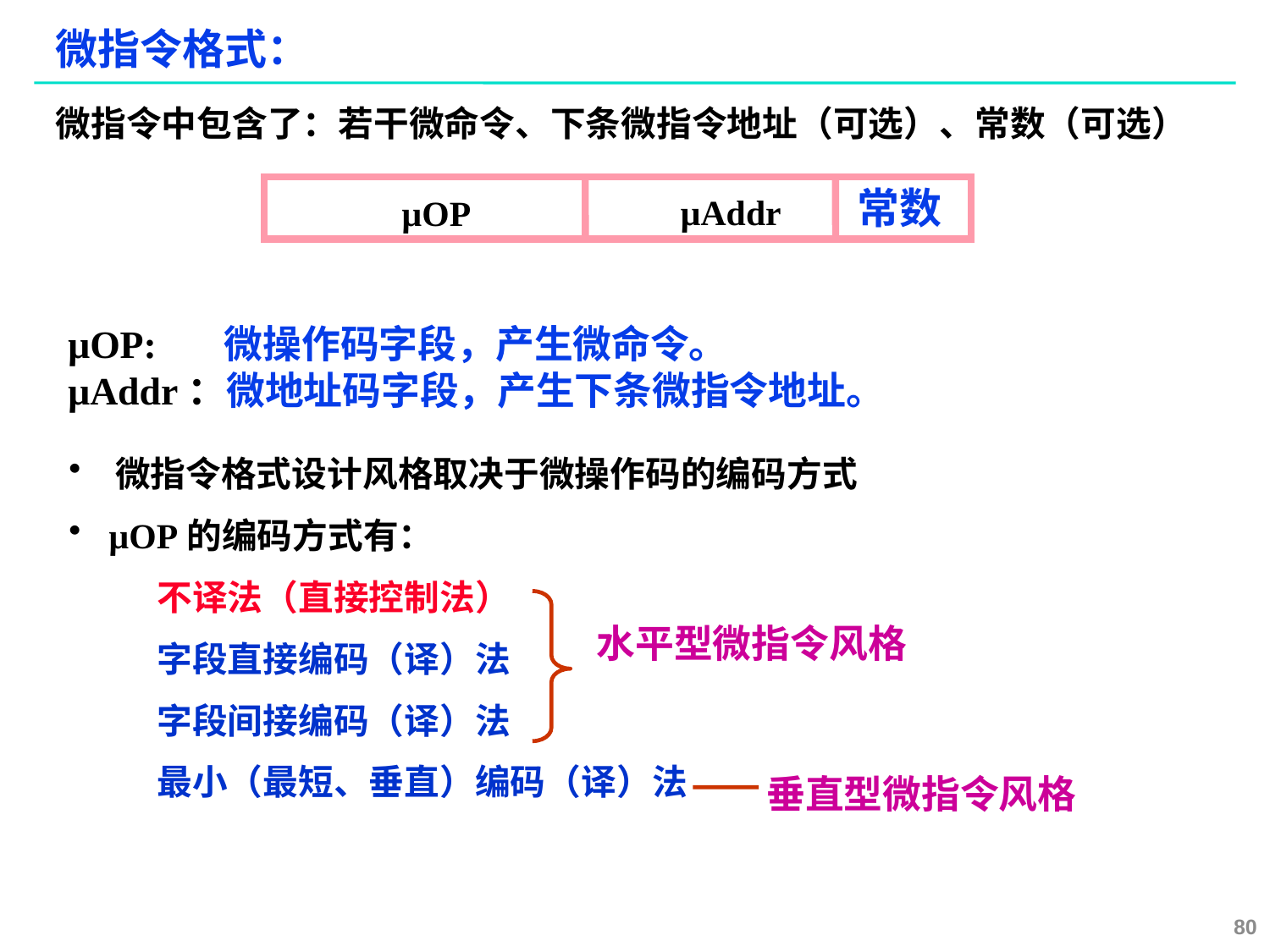

微指令格式：
微指令中包含了：若干微命令、下条微指令地址（可选）、常数（可选）

常数

       µAddr
 µOP
µOP:      微操作码字段，产生微命令。
µAddr：微地址码字段，产生下条微指令地址。
 微指令格式设计风格取决于微操作码的编码方式
 µOP的编码方式有：
  不译法（直接控制法）
  字段直接编码（译）法
  字段间接编码（译）法
  最小（最短、垂直）编码（译）法

水平型微指令风格
垂直型微指令风格

80